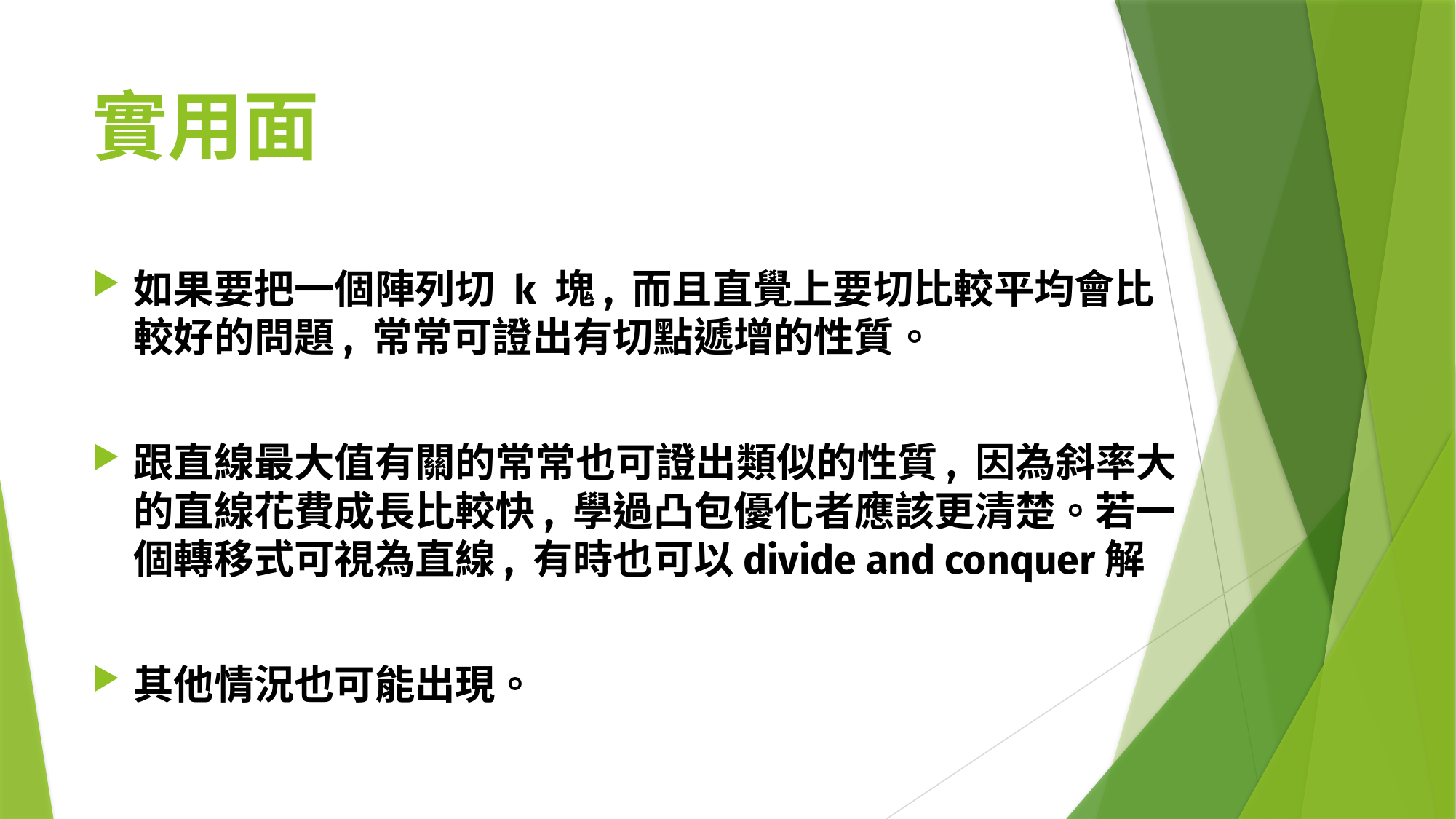

# 實用面
如果要把一個陣列切 k 塊, 而且直覺上要切比較平均會比較好的問題, 常常可證出有切點遞增的性質。

跟直線最大值有關的常常也可證出類似的性質, 因為斜率大的直線花費成長比較快, 學過凸包優化者應該更清楚。若一個轉移式可視為直線, 有時也可以divide and conquer解

其他情況也可能出現。